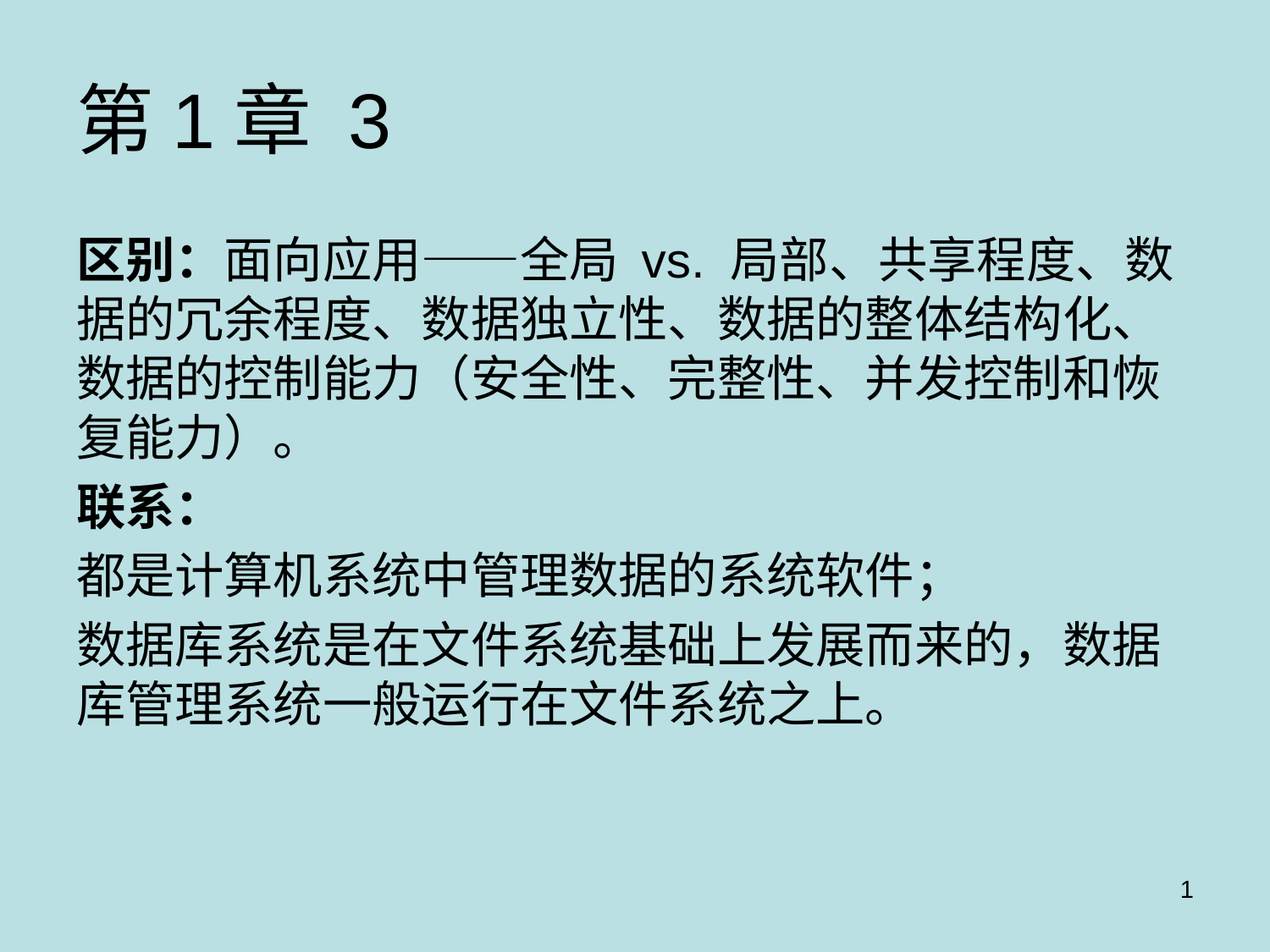

# 第1章 3
区别：面向应用——全局 vs. 局部、共享程度、数据的冗余程度、数据独立性、数据的整体结构化、数据的控制能力（安全性、完整性、并发控制和恢复能力）。
联系：
都是计算机系统中管理数据的系统软件；
数据库系统是在文件系统基础上发展而来的，数据库管理系统一般运行在文件系统之上。
1